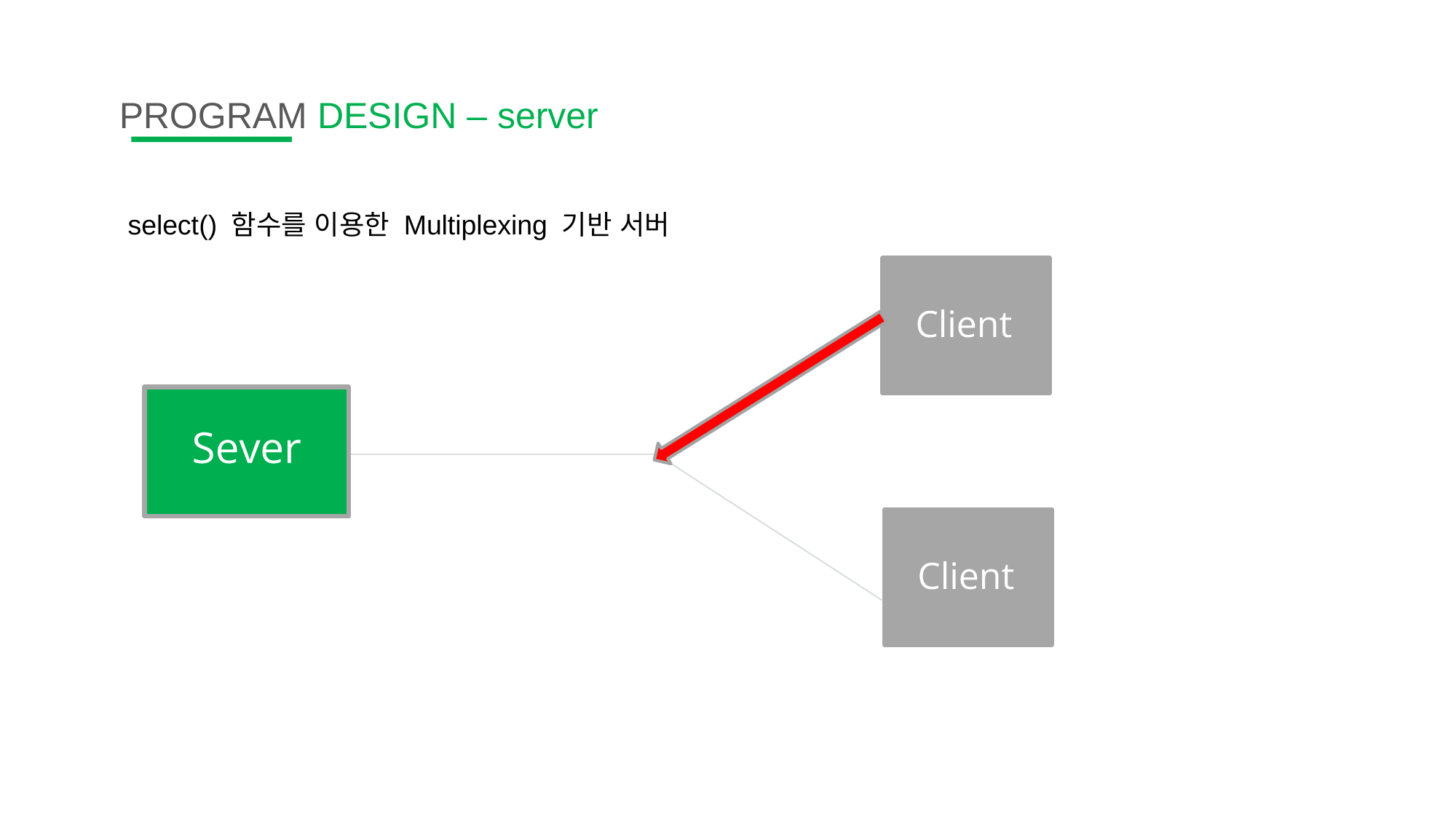

PROGRAM DESIGN – server
select() 함수를 이용한 Multiplexing 기반 서버

  Client

Sever

  Client